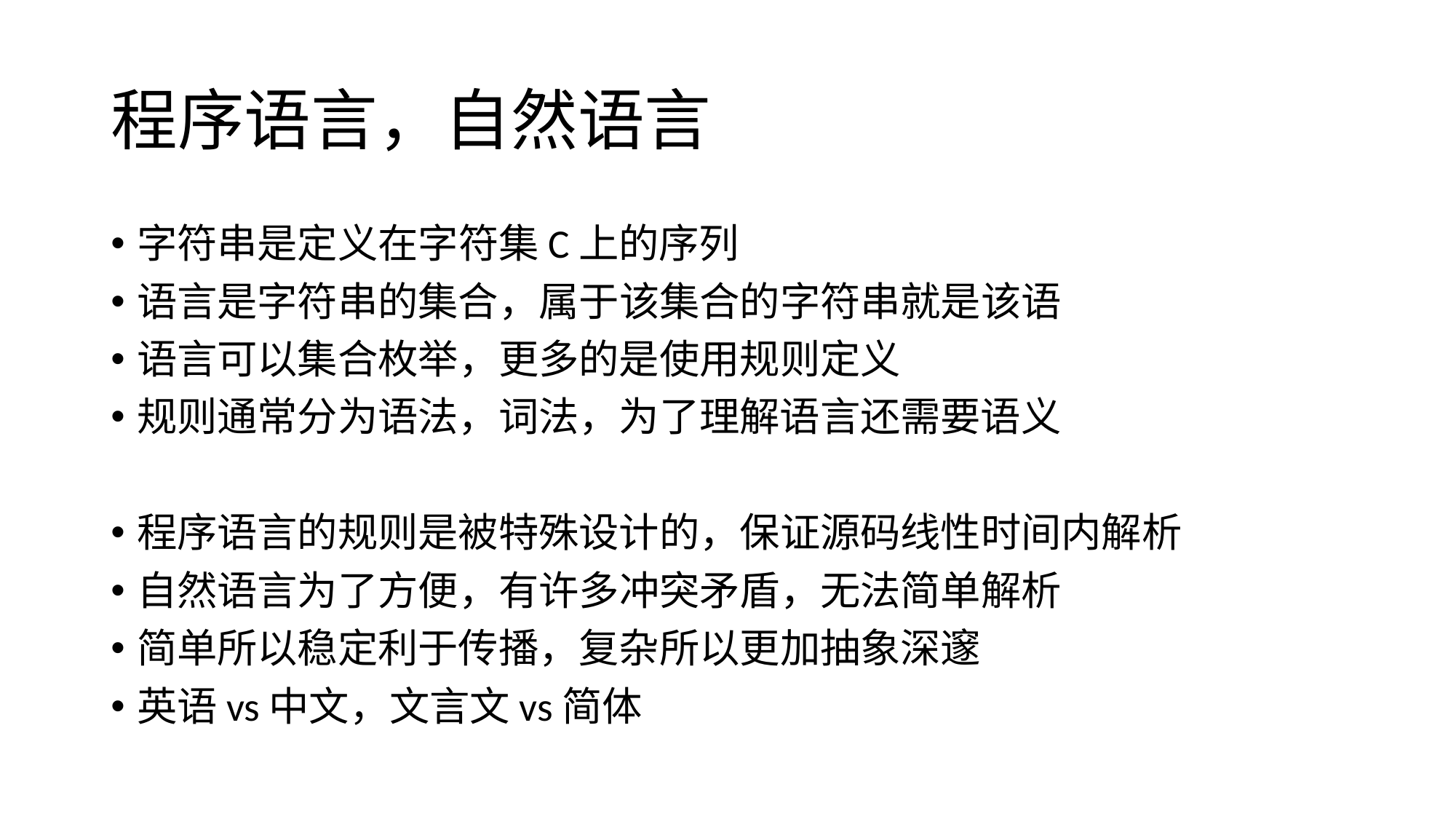

# 程序语言，自然语言
字符串是定义在字符集C上的序列
语言是字符串的集合，属于该集合的字符串就是该语
语言可以集合枚举，更多的是使用规则定义
规则通常分为语法，词法，为了理解语言还需要语义

程序语言的规则是被特殊设计的，保证源码线性时间内解析
自然语言为了方便，有许多冲突矛盾，无法简单解析
简单所以稳定利于传播，复杂所以更加抽象深邃
英语vs中文，文言文vs简体